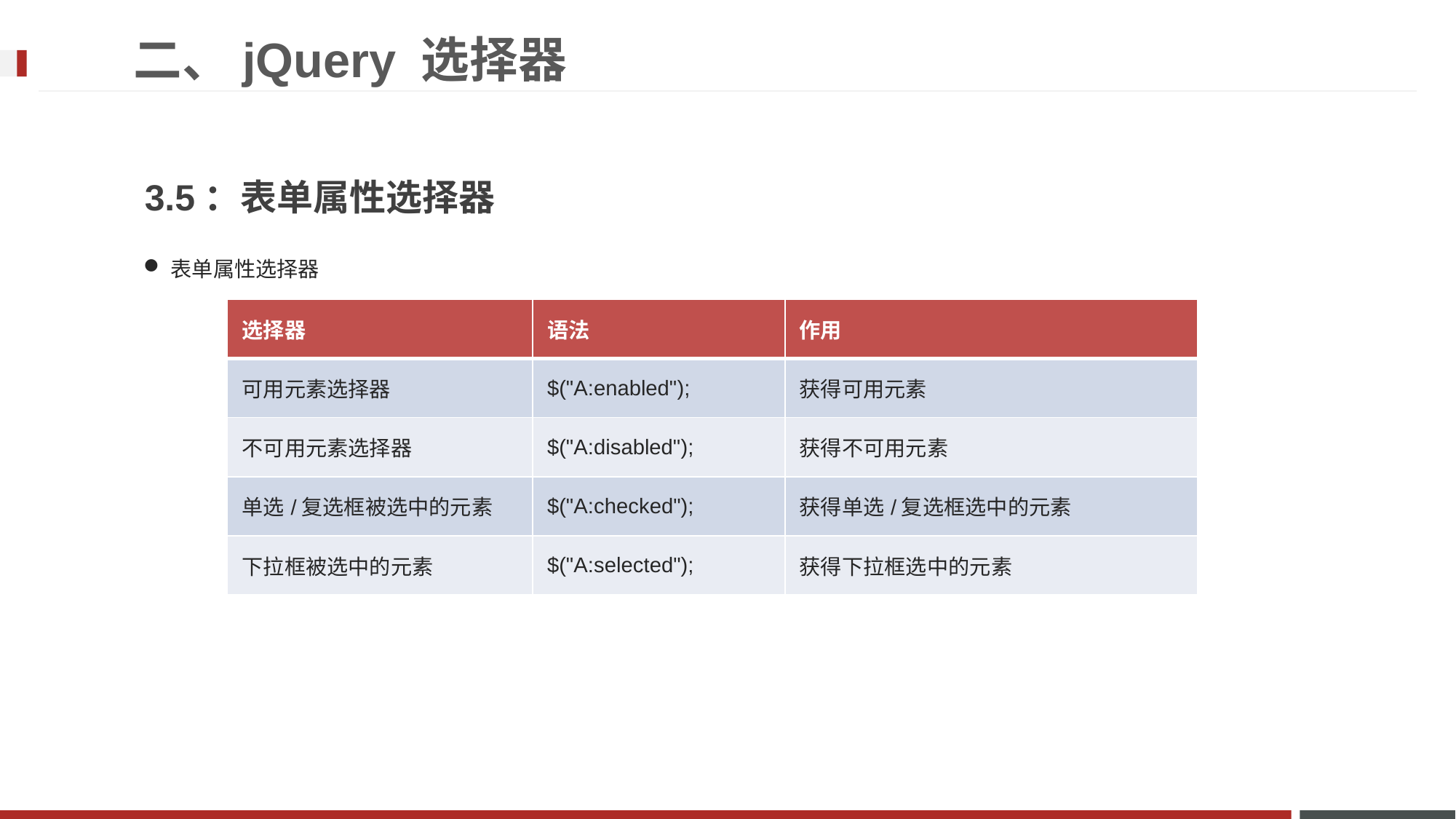

二、jQuery 选择器
3.5：表单属性选择器
表单属性选择器
| 选择器 | 语法 | 作用 |
| --- | --- | --- |
| 可用元素选择器 | $("A:enabled"); | 获得可用元素 |
| 不可用元素选择器 | $("A:disabled"); | 获得不可用元素 |
| 单选/复选框被选中的元素 | $("A:checked"); | 获得单选/复选框选中的元素 |
| 下拉框被选中的元素 | $("A:selected"); | 获得下拉框选中的元素 |